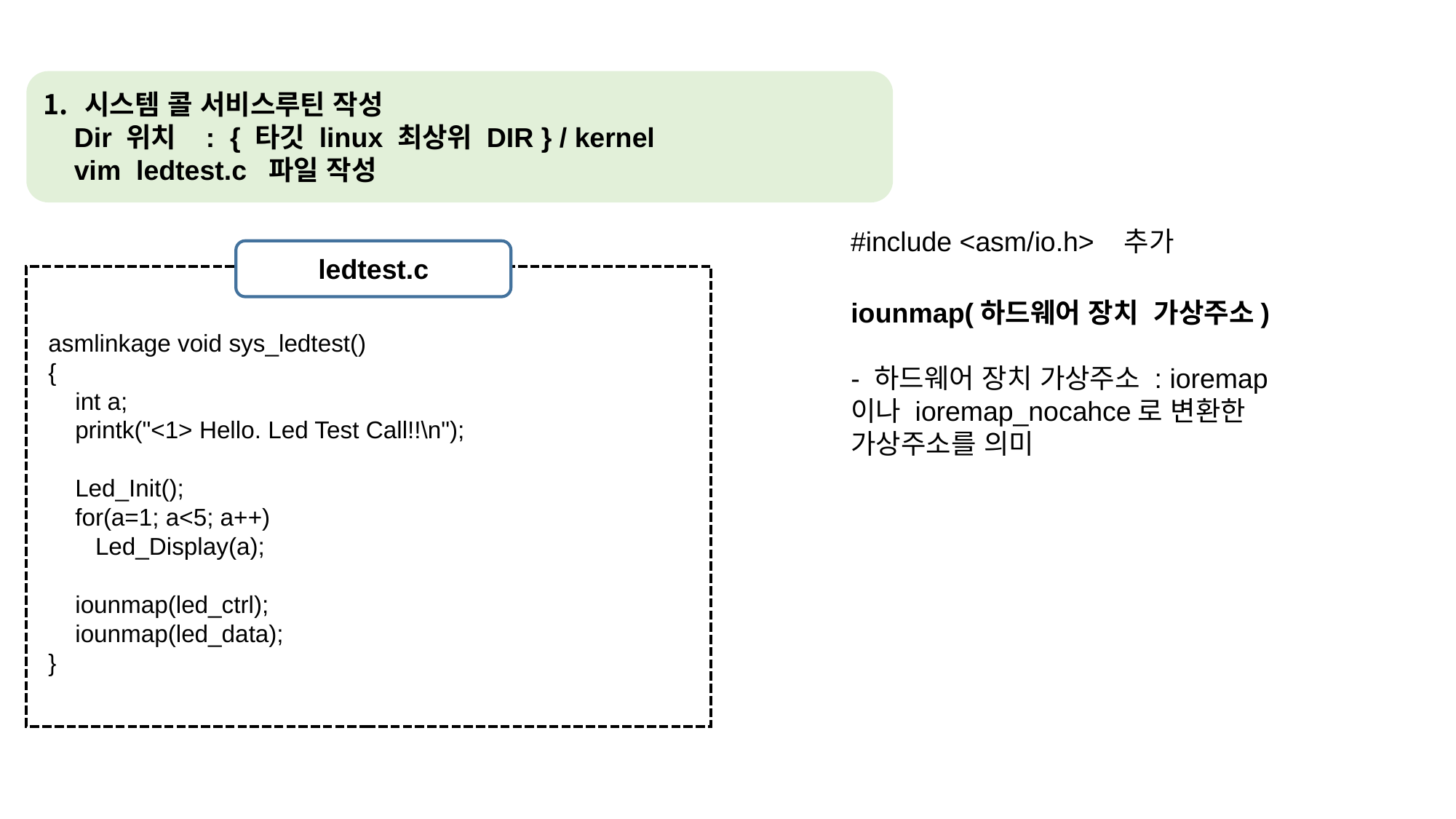

시스템 콜 서비스루틴 작성
    Dir 위치   :  { 타깃 linux 최상위 DIR } / kernel
    vim  ledtest.c  파일 작성
#include <asm/io.h>   추가

ledtest.c

iounmap(하드웨어 장치  가상주소)

- 하드웨어 장치 가상주소 : ioremap이나 ioremap_nocahce로 변환한 가상주소를 의미
asmlinkage void sys_ledtest()
{
    int a;
    printk("<1> Hello. Led Test Call!!\n");

    Led_Init();
    for(a=1; a<5; a++)
       Led_Display(a);

    iounmap(led_ctrl);
    iounmap(led_data);
}